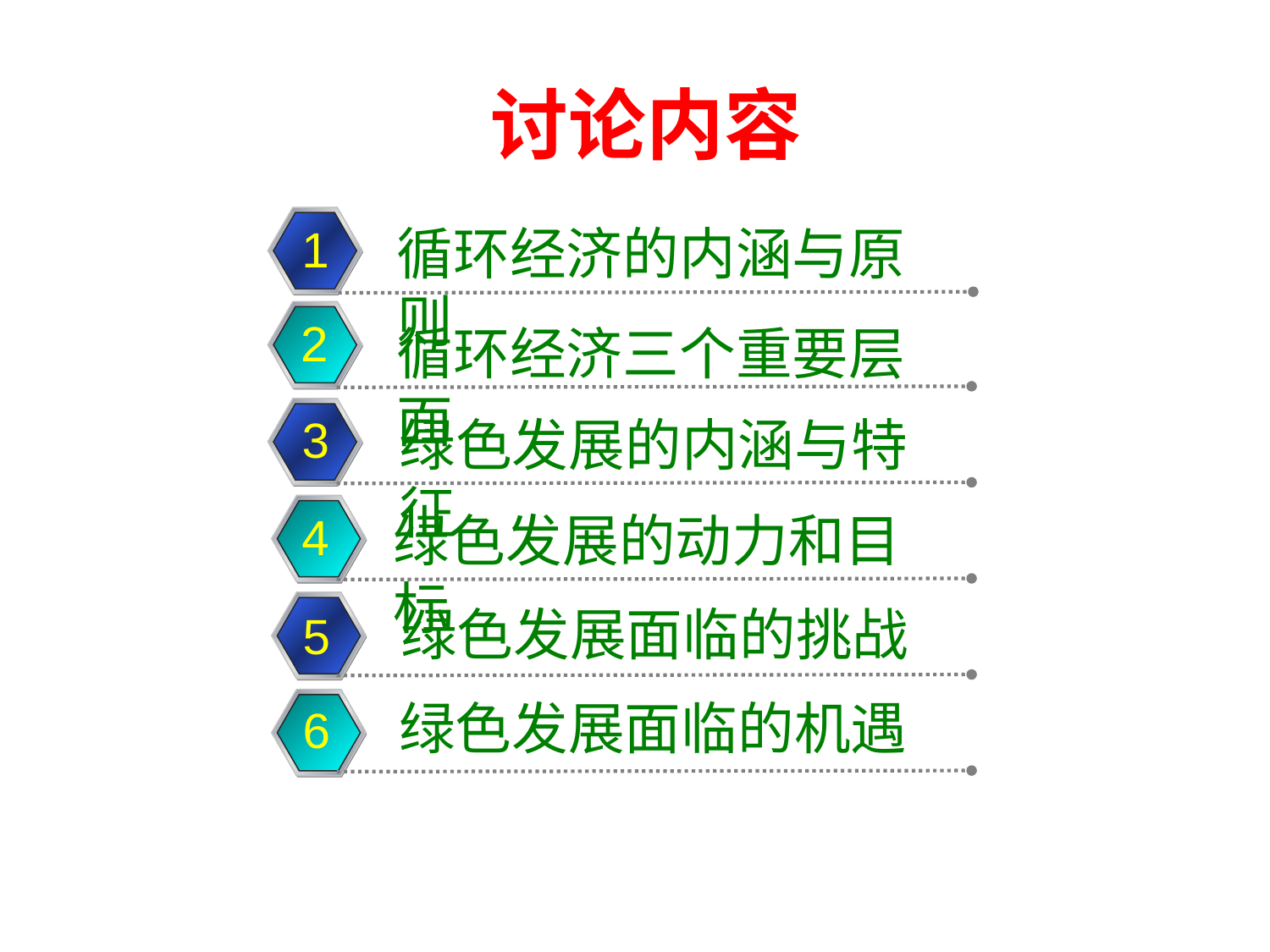

讨论内容

循环经济的内涵与原则
1

2
循环经济三个重要层面

3
绿色发展的内涵与特征

绿色发展的动力和目标
4

绿色发展面临的挑战
5

绿色发展面临的机遇

6